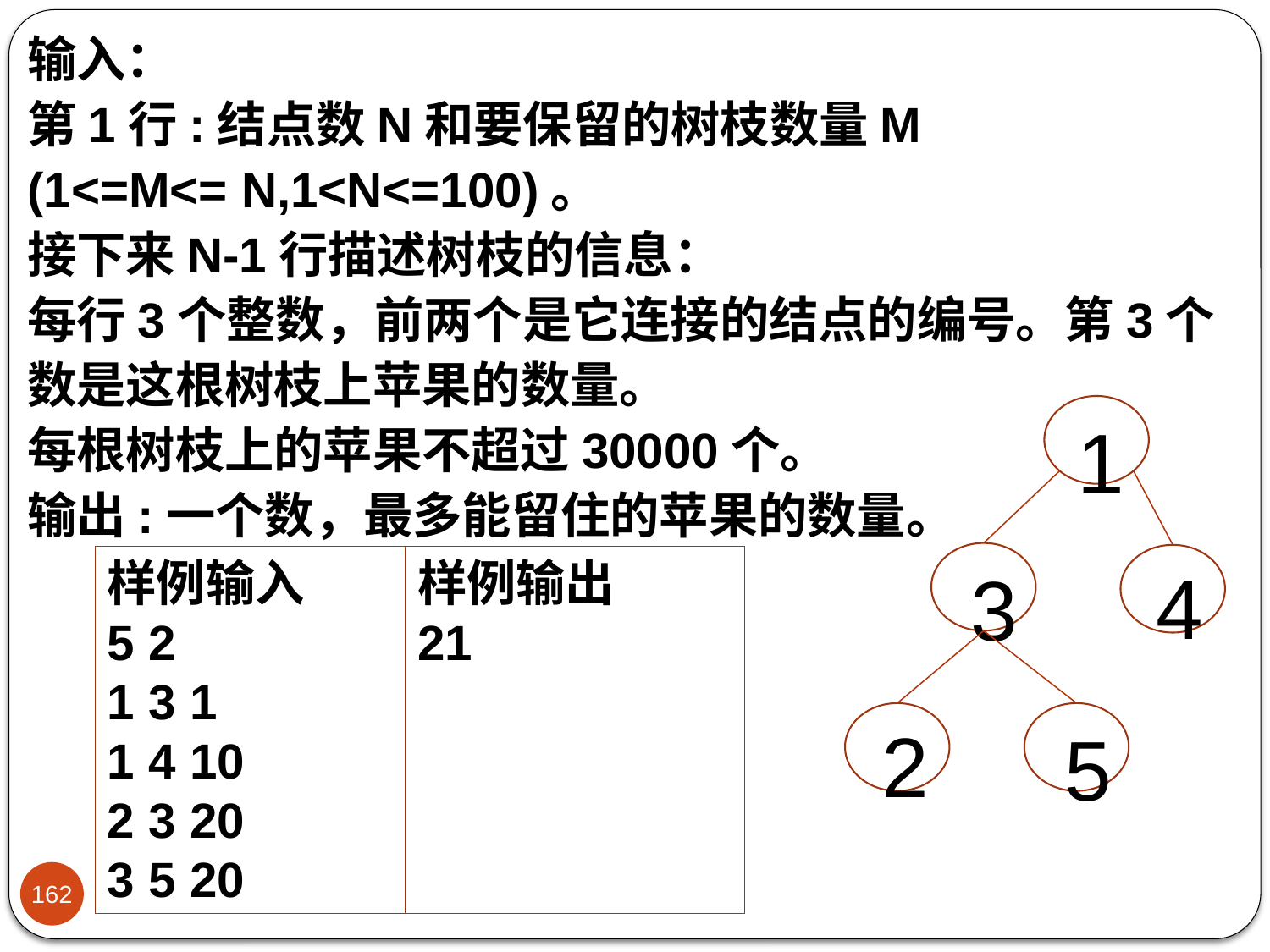

输入：
第1行:结点数N和要保留的树枝数量M
(1<=M<= N,1<N<=100)。
接下来N-1行描述树枝的信息：
每行3个整数，前两个是它连接的结点的编号。第3个数是这根树枝上苹果的数量。
每根树枝上的苹果不超过30000个。
输出:一个数，最多能留住的苹果的数量。

1

3

4

2

5
样例输入
5 2
1 3 1
1 4 10
2 3 20
3 5 20
样例输出
21

162